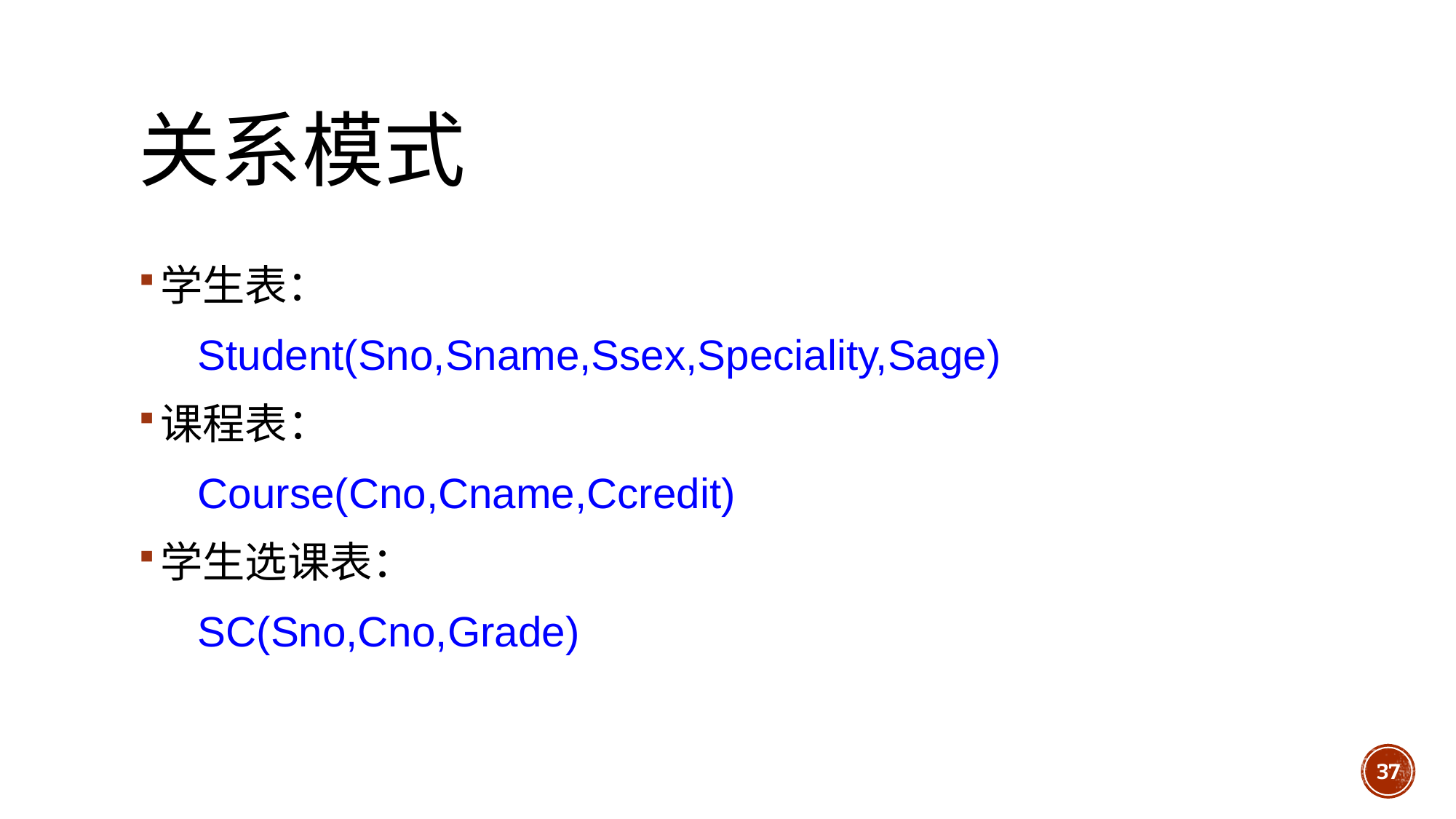

# 关系模式
学生表：
     Student(Sno,Sname,Ssex,Speciality,Sage)
课程表：
     Course(Cno,Cname,Ccredit)
学生选课表：
     SC(Sno,Cno,Grade)
37